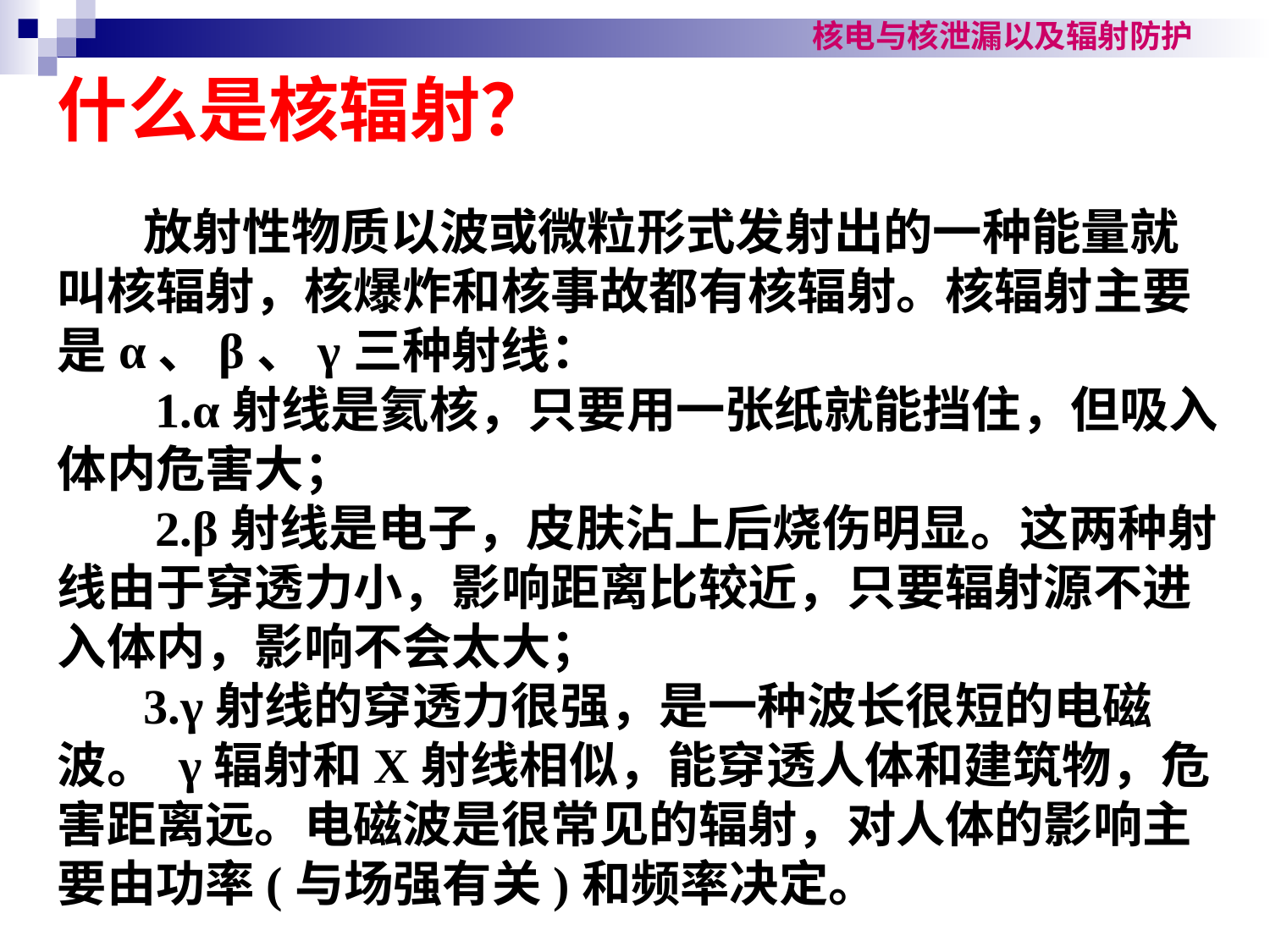

什么是核辐射？

        放射性物质以波或微粒形式发射出的一种能量就叫核辐射，核爆炸和核事故都有核辐射。核辐射主要是α、β、γ三种射线：
        1.α射线是氦核，只要用一张纸就能挡住，但吸入体内危害大；
        2.β射线是电子，皮肤沾上后烧伤明显。这两种射线由于穿透力小，影响距离比较近，只要辐射源不进入体内，影响不会太大；
       3.γ射线的穿透力很强，是一种波长很短的电磁波。 γ辐射和X射线相似，能穿透人体和建筑物，危害距离远。电磁波是很常见的辐射，对人体的影响主要由功率(与场强有关)和频率决定。